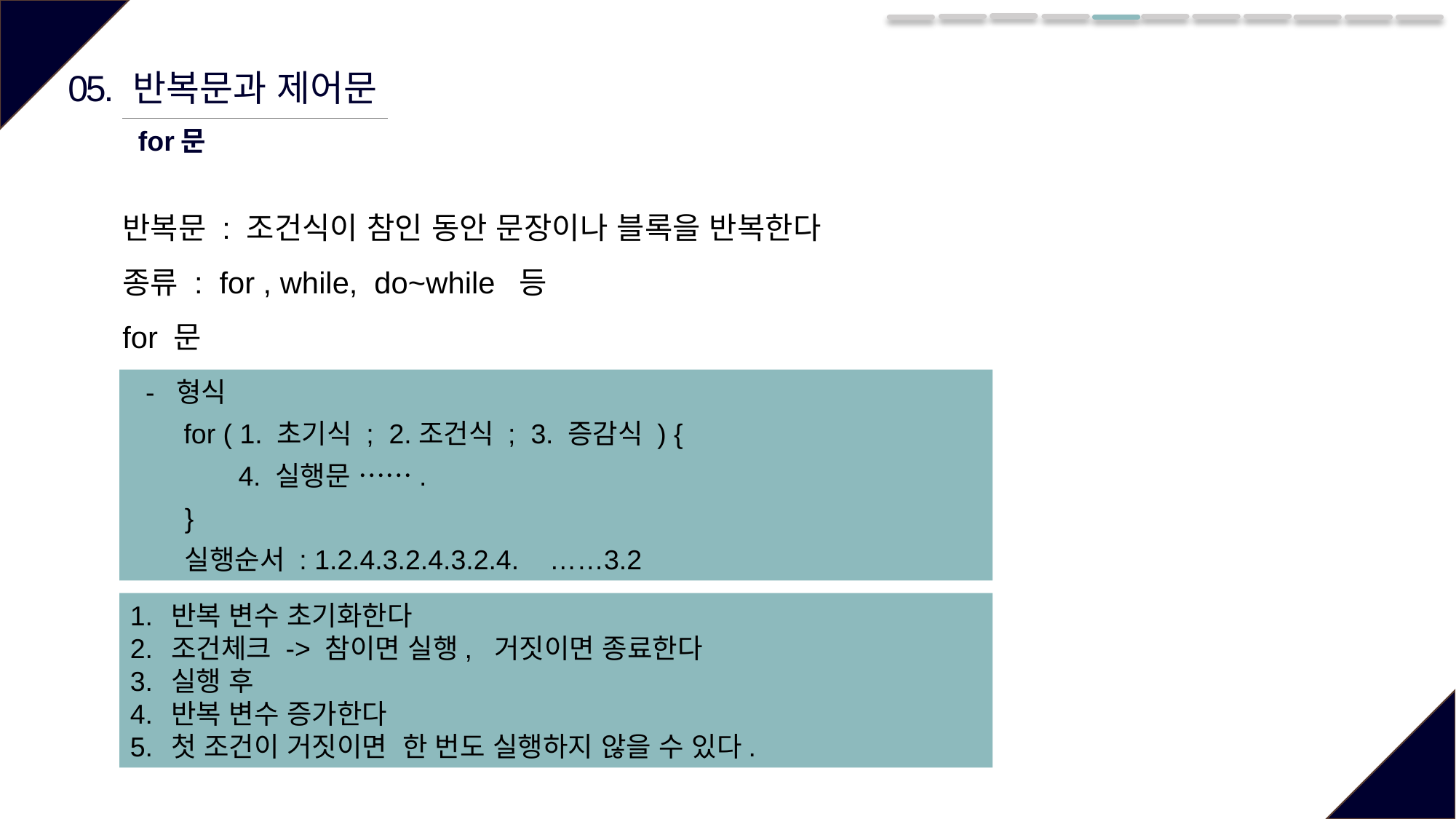

반복문과 제어문

05.
for문
반복문 : 조건식이 참인 동안 문장이나 블록을 반복한다
종류 :  for , while,  do~while  등
for 문

  -  형식
       for ( 1. 초기식 ;  2.조건식 ;  3. 증감식 ) {
       4. 실행문 …….
}
실행순서 : 1.2.4.3.2.4.3.2.4.    ……3.2
반복 변수 초기화한다
조건체크 -> 참이면 실행,  거짓이면 종료한다
실행 후
반복 변수 증가한다
첫 조건이 거짓이면  한 번도 실행하지 않을 수 있다.